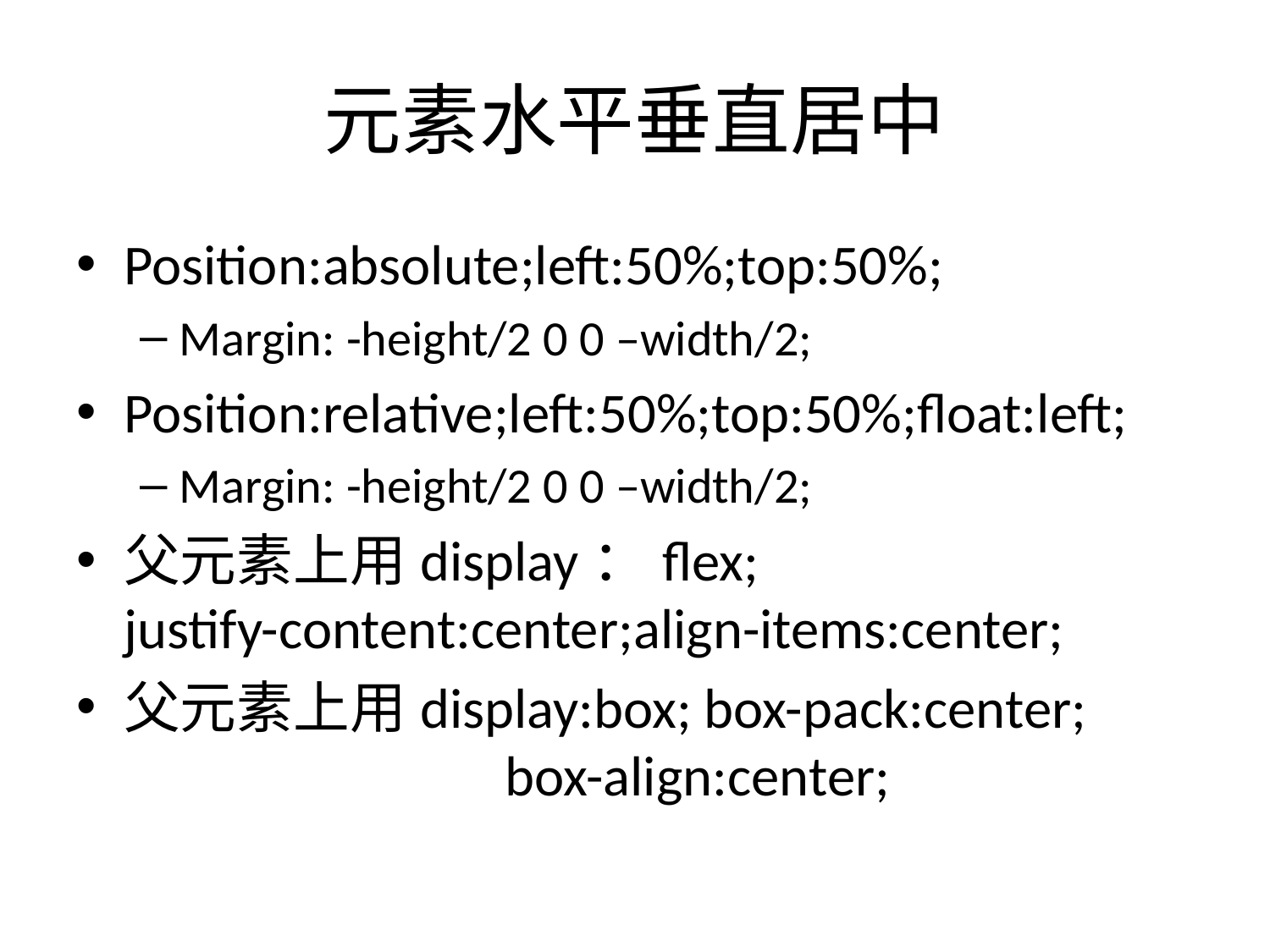

# 元素水平垂直居中
Position:absolute;left:50%;top:50%;
Margin: -height/2 0 0 –width/2;
Position:relative;left:50%;top:50%;float:left;
Margin: -height/2 0 0 –width/2;
父元素上用display：flex;			justify-content:center;align-items:center;
父元素上用display:box; box-pack:center;				box-align:center;